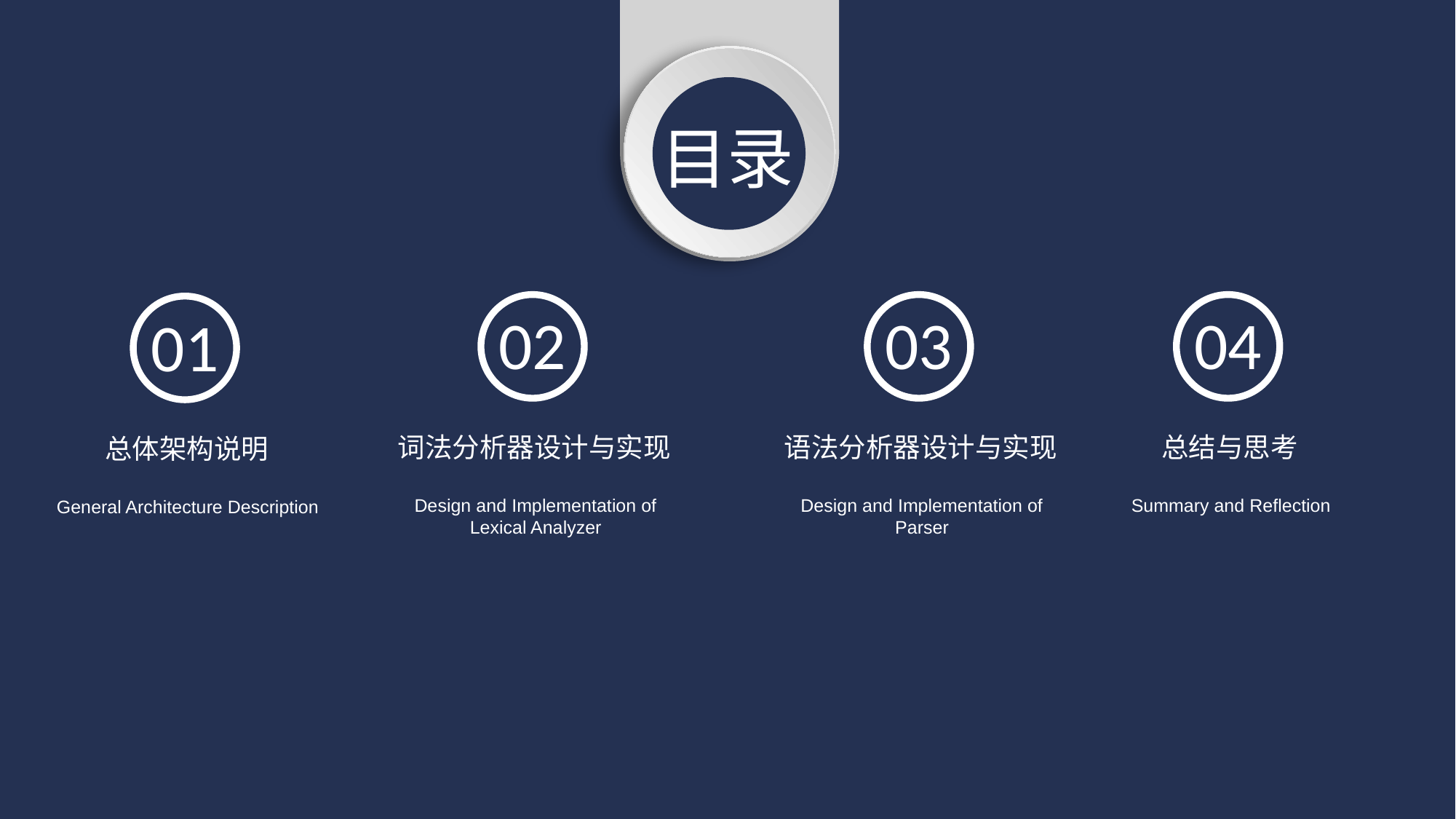

目录

02
词法分析器设计与实现
Design and Implementation of Lexical Analyzer

03
语法分析器设计与实现
Design and Implementation of Parser

04
总结与思考
Summary and Reflection

01
总体架构说明
General Architecture Description